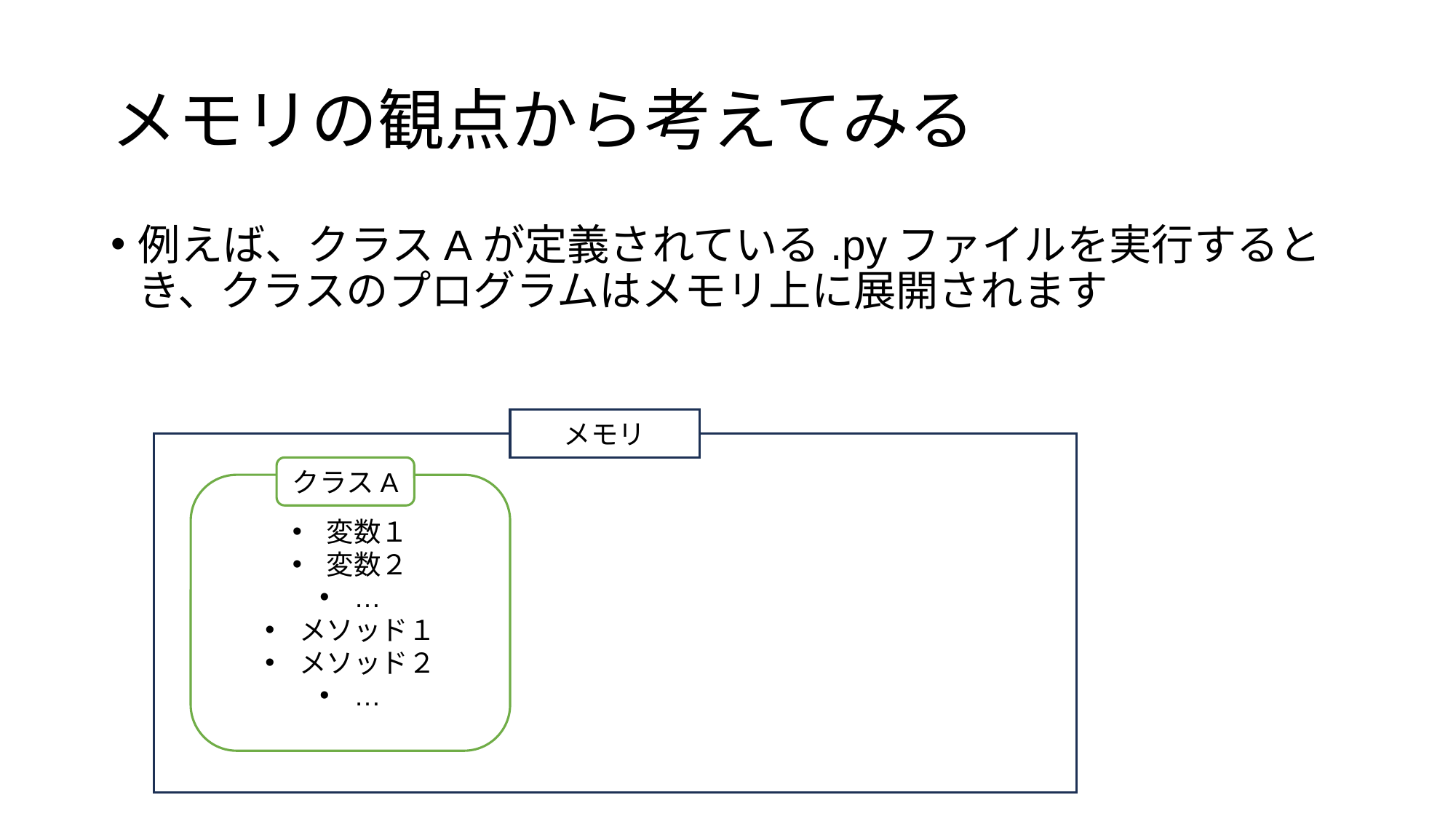

# メモリの観点から考えてみる
例えば、クラスAが定義されている.pyファイルを実行するとき、クラスのプログラムはメモリ上に展開されます
メモリ

クラスA
変数１
変数２
…
メソッド１
メソッド２
…